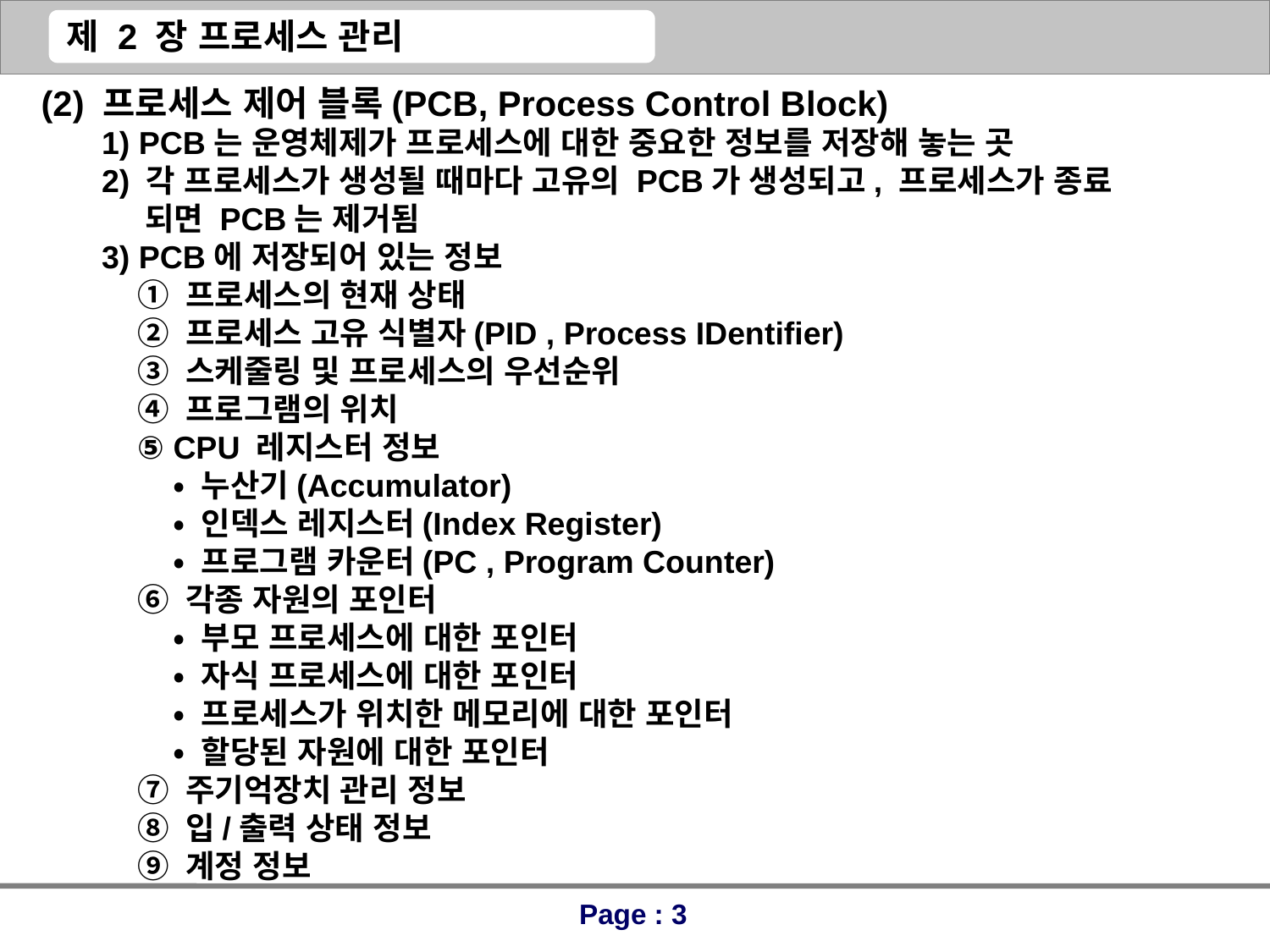

(2) 프로세스 제어 블록(PCB, Process Control Block)
1) PCB는 운영체제가 프로세스에 대한 중요한 정보를 저장해 놓는 곳
2) 각 프로세스가 생성될 때마다 고유의 PCB가 생성되고, 프로세스가 종료
    되면 PCB는 제거됨
3) PCB에 저장되어 있는 정보
    ① 프로세스의 현재 상태
    ② 프로세스 고유 식별자(PID , Process IDentifier)
    ③ 스케줄링 및 프로세스의 우선순위
    ④ 프로그램의 위치
    ⑤ CPU 레지스터 정보
        • 누산기(Accumulator)
        • 인덱스 레지스터(Index Register)
        • 프로그램 카운터(PC , Program Counter)
    ⑥ 각종 자원의 포인터
        • 부모 프로세스에 대한 포인터
        • 자식 프로세스에 대한 포인터
        • 프로세스가 위치한 메모리에 대한 포인터
        • 할당된 자원에 대한 포인터
    ⑦ 주기억장치 관리 정보
    ⑧ 입/출력 상태 정보
    ⑨ 계정 정보
Page : 3